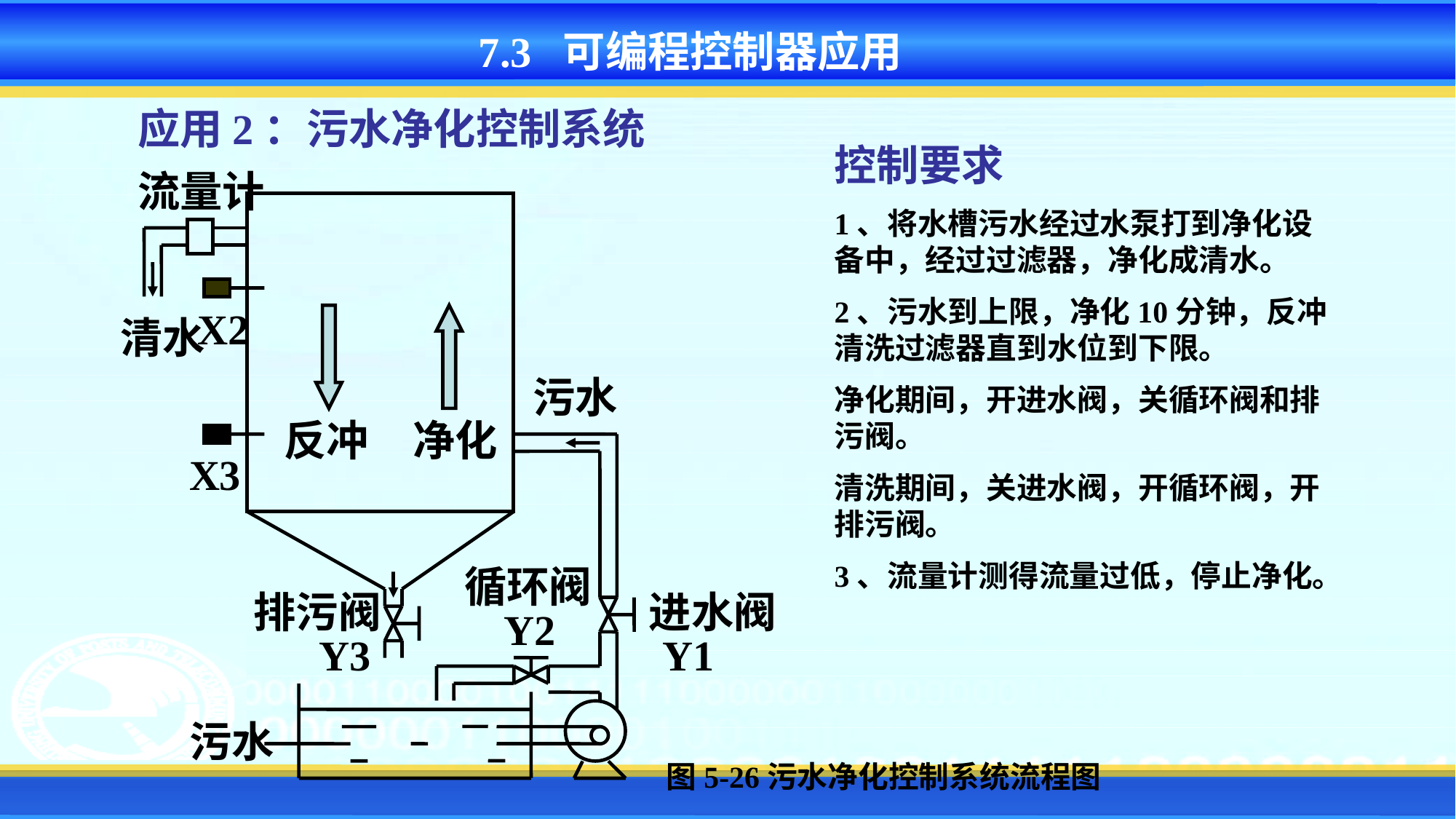

7.3  可编程控制器应用
应用2：污水净化控制系统
控制要求
1、将水槽污水经过水泵打到净化设备中，经过过滤器，净化成清水。
2、污水到上限，净化10分钟，反冲清洗过滤器直到水位到下限。
净化期间，开进水阀，关循环阀和排污阀。
清洗期间，关进水阀，开循环阀，开排污阀。
3、流量计测得流量过低，停止净化。
流量计

X2
清水

污水
反冲
净化

X3

循环阀

排污阀

Y2

Y3
Y1

污水

进水阀
图5-26污水净化控制系统流程图